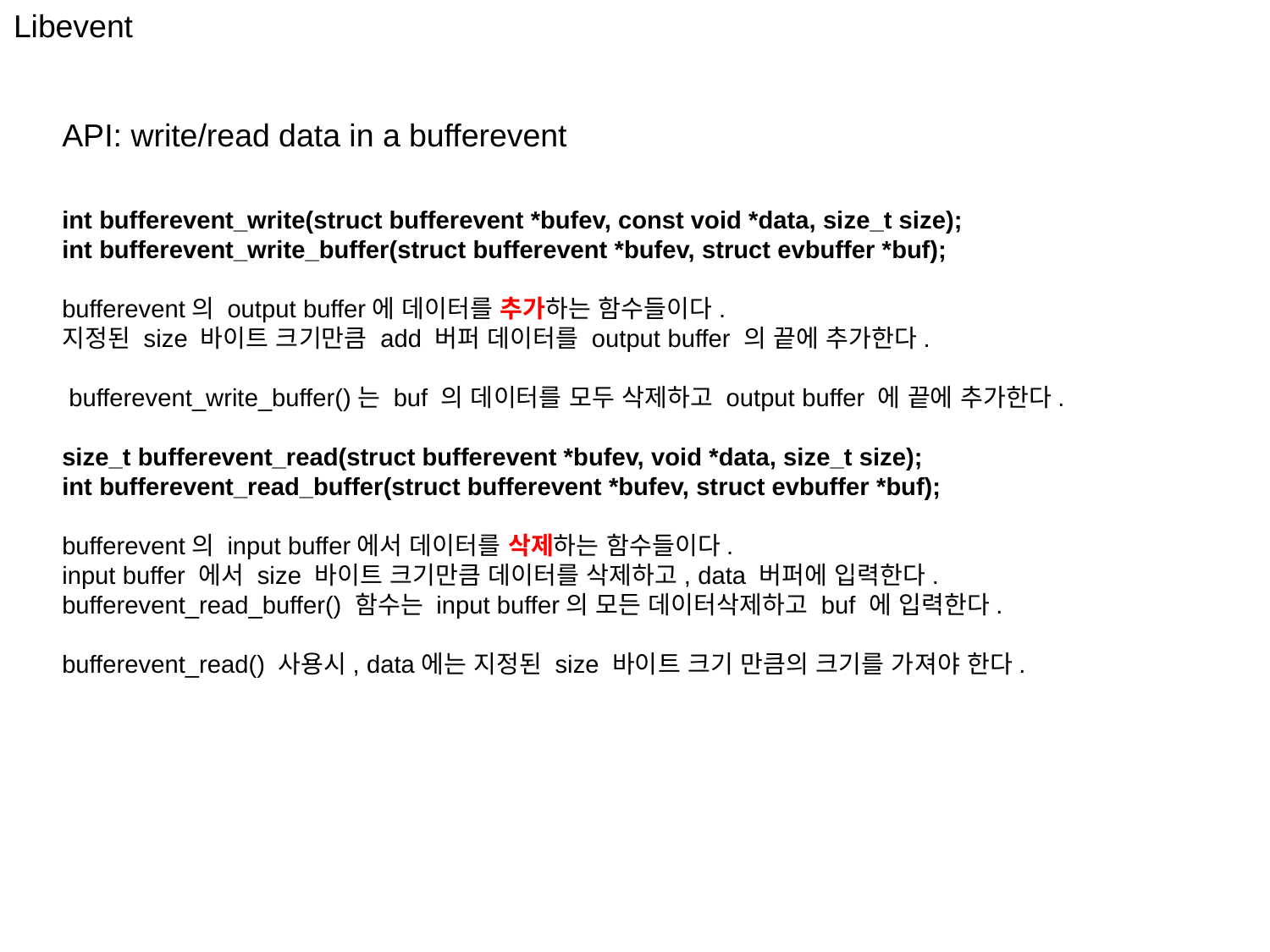

Libevent
API: write/read data in a bufferevent
int bufferevent_write(struct bufferevent *bufev, const void *data, size_t size);
int bufferevent_write_buffer(struct bufferevent *bufev, struct evbuffer *buf);

bufferevent의 output buffer에 데이터를 추가하는 함수들이다.
지정된 size 바이트 크기만큼 add 버퍼 데이터를 output buffer 의 끝에 추가한다.

 bufferevent_write_buffer()는 buf 의 데이터를 모두 삭제하고 output buffer 에 끝에 추가한다.

size_t bufferevent_read(struct bufferevent *bufev, void *data, size_t size);
int bufferevent_read_buffer(struct bufferevent *bufev, struct evbuffer *buf);

bufferevent의 input buffer에서 데이터를 삭제하는 함수들이다.
input buffer 에서 size 바이트 크기만큼 데이터를 삭제하고, data 버퍼에 입력한다.
bufferevent_read_buffer() 함수는 input buffer의 모든 데이터삭제하고 buf 에 입력한다.

bufferevent_read() 사용시, data에는 지정된 size 바이트 크기 만큼의 크기를 가져야 한다.